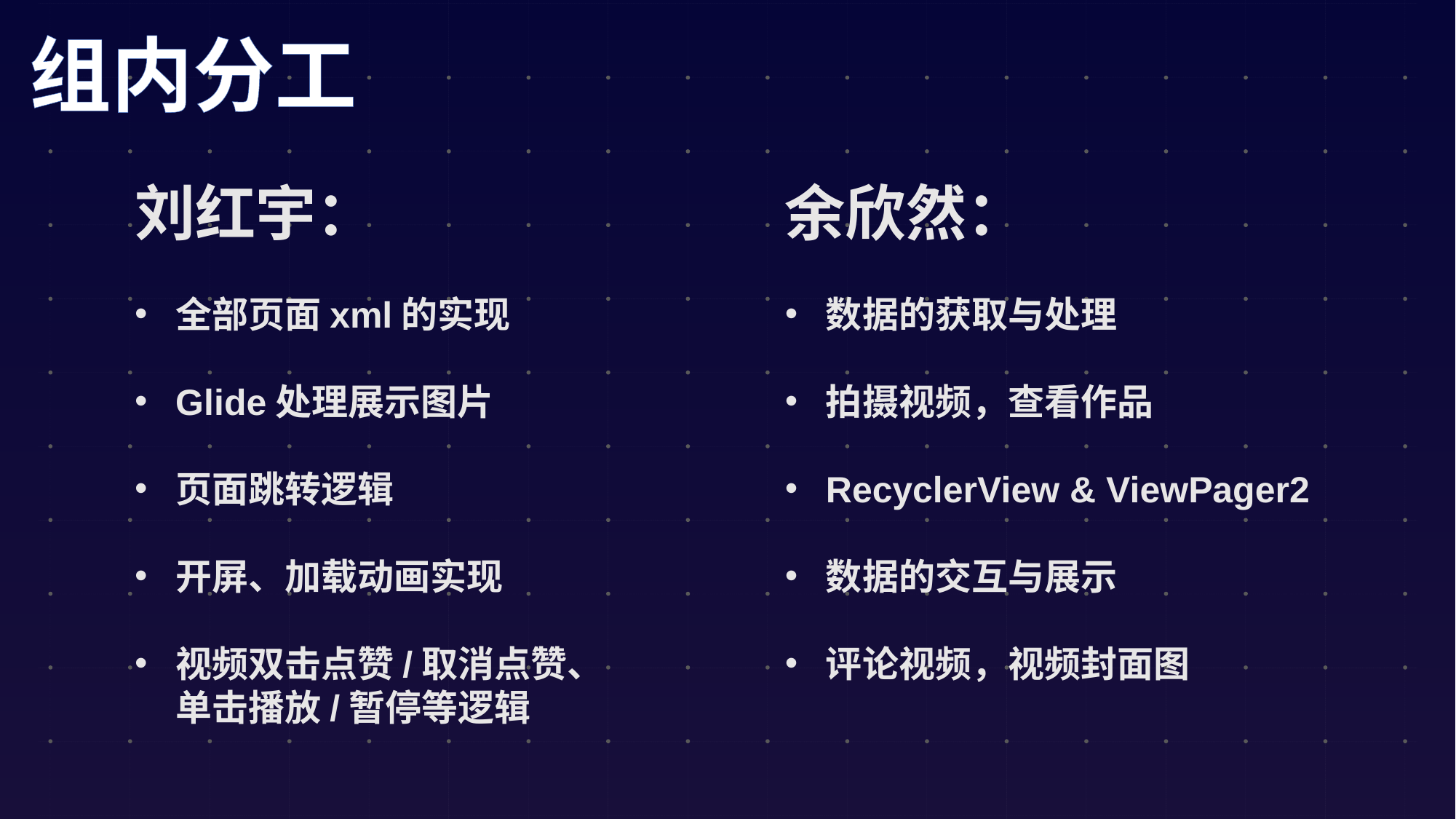

组内分工
余欣然：

数据的获取与处理

拍摄视频，查看作品

RecyclerView & ViewPager2

数据的交互与展示

评论视频，视频封面图
刘红宇：

全部页面xml的实现

Glide处理展示图片

页面跳转逻辑

开屏、加载动画实现

视频双击点赞/取消点赞、单击播放/暂停等逻辑